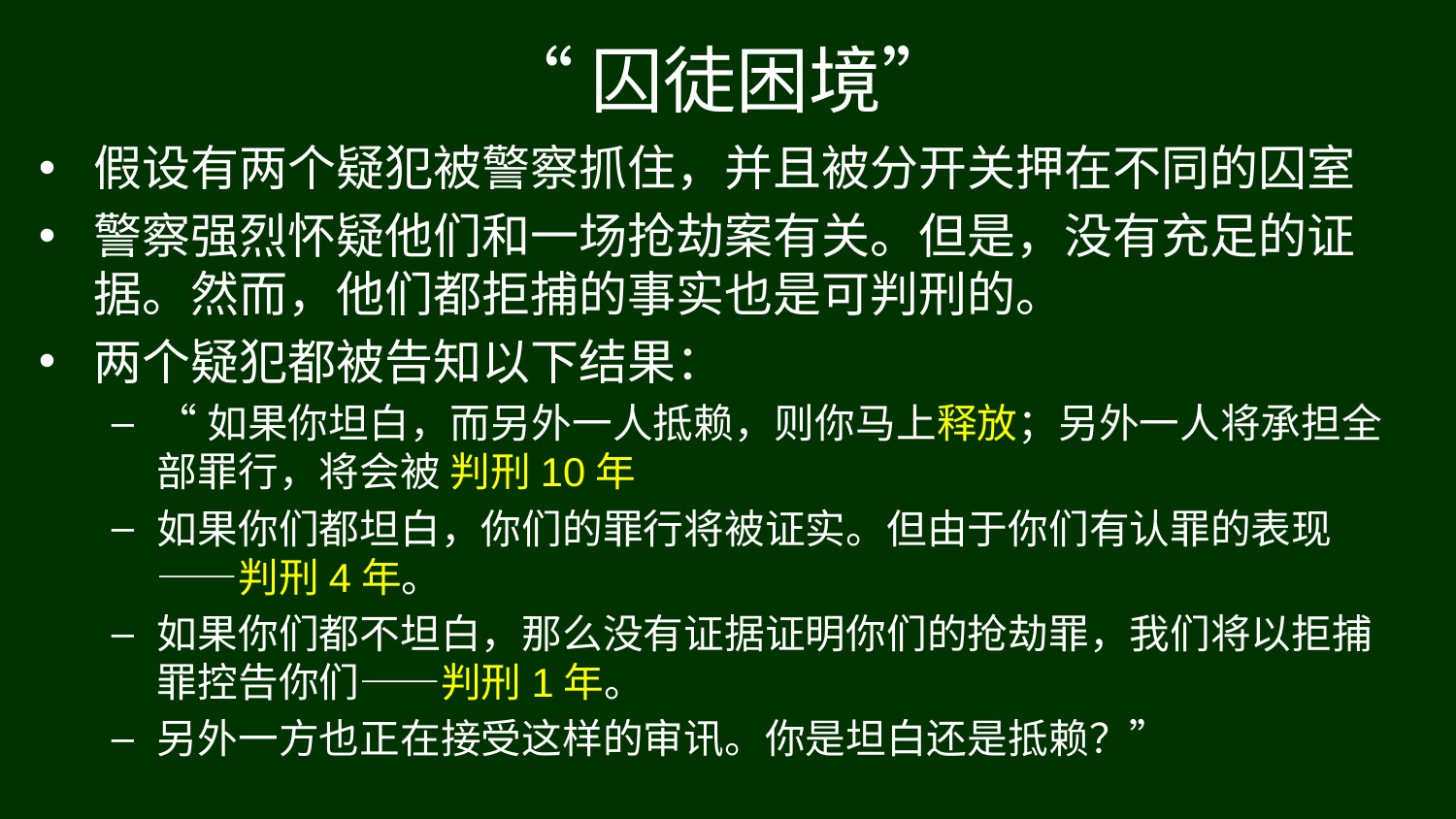

# “囚徒困境”
假设有两个疑犯被警察抓住，并且被分开关押在不同的囚室
警察强烈怀疑他们和一场抢劫案有关。但是，没有充足的证据。然而，他们都拒捕的事实也是可判刑的。
两个疑犯都被告知以下结果：
“如果你坦白，而另外一人抵赖，则你马上释放；另外一人将承担全部罪行，将会被 判刑10年
如果你们都坦白，你们的罪行将被证实。但由于你们有认罪的表现——判刑4年。
如果你们都不坦白，那么没有证据证明你们的抢劫罪，我们将以拒捕罪控告你们——判刑1年。
另外一方也正在接受这样的审讯。你是坦白还是抵赖？”